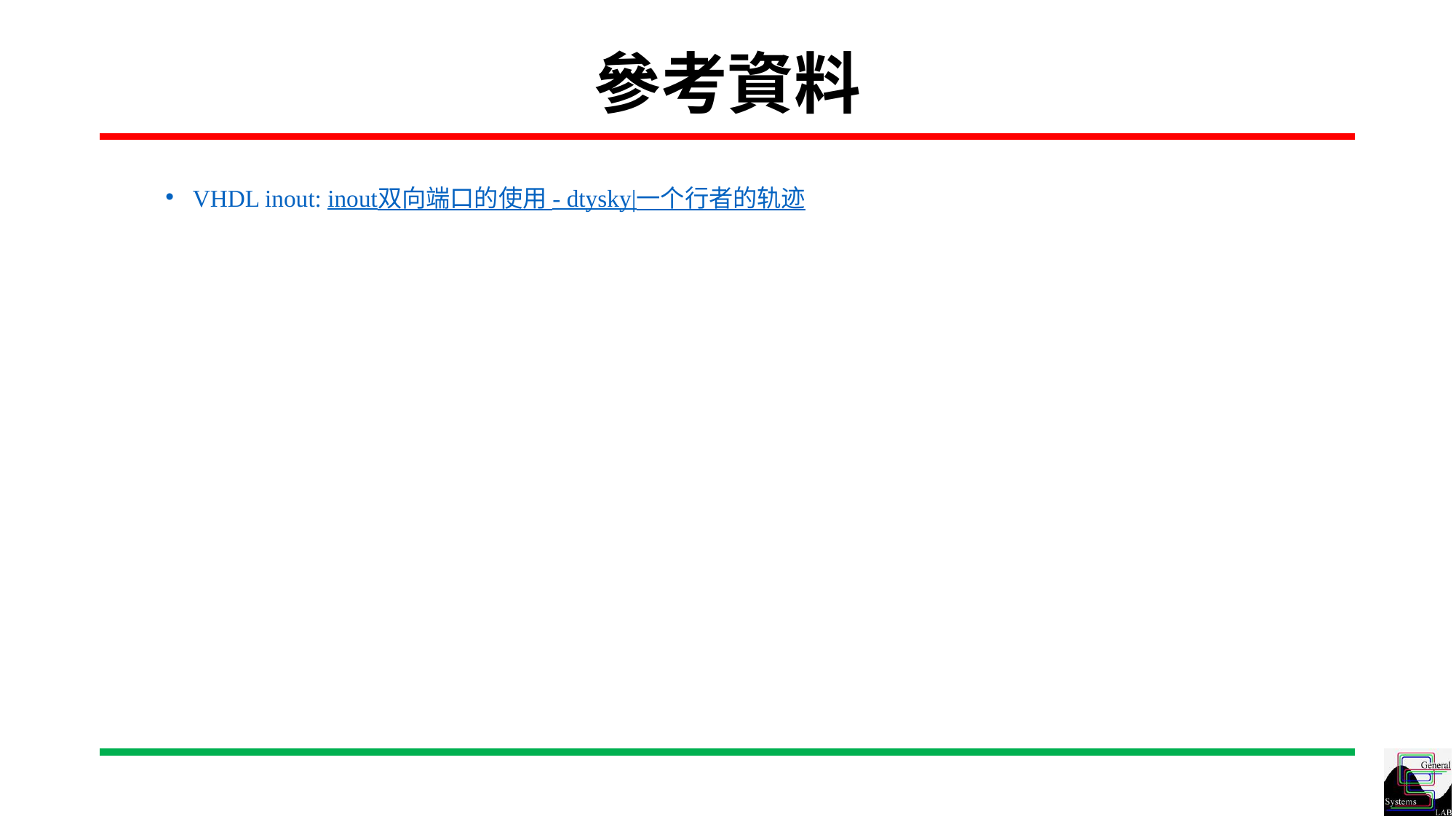

# 參考資料

VHDL inout: inout双向端口的使用 - dtysky|一个行者的轨迹